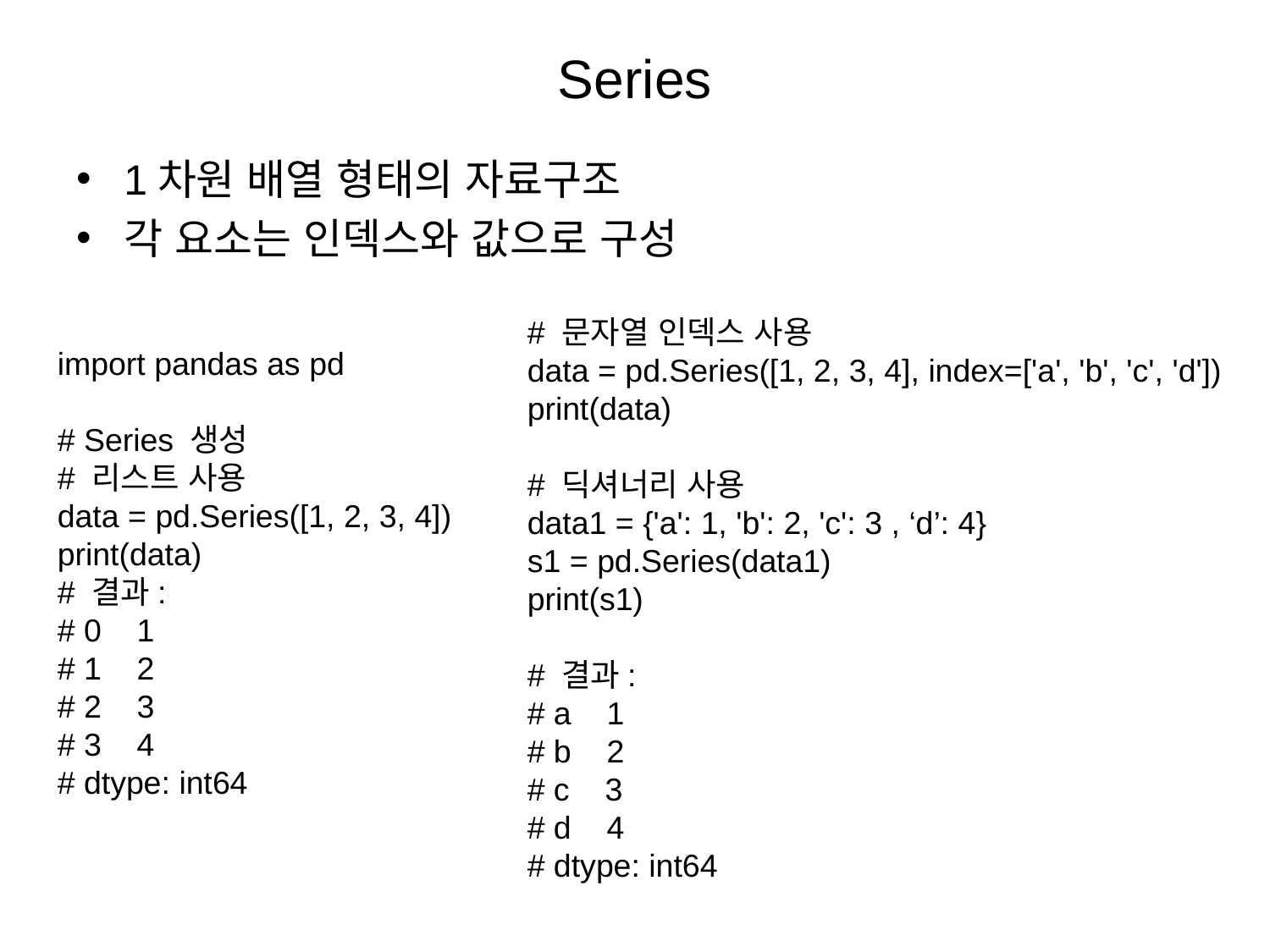

# Series
1차원 배열 형태의 자료구조
각 요소는 인덱스와 값으로 구성
# 문자열 인덱스 사용
data = pd.Series([1, 2, 3, 4], index=['a', 'b', 'c', 'd'])
print(data)

# 딕셔너리 사용
data1 = {'a': 1, 'b': 2, 'c': 3 , ‘d’: 4}
s1 = pd.Series(data1)
print(s1)

# 결과:
# a    1
# b    2
# c    3
# d    4
# dtype: int64

import pandas as pd

# Series 생성
# 리스트 사용
data = pd.Series([1, 2, 3, 4])
print(data)
# 결과:
# 0    1
# 1    2
# 2    3
# 3    4
# dtype: int64